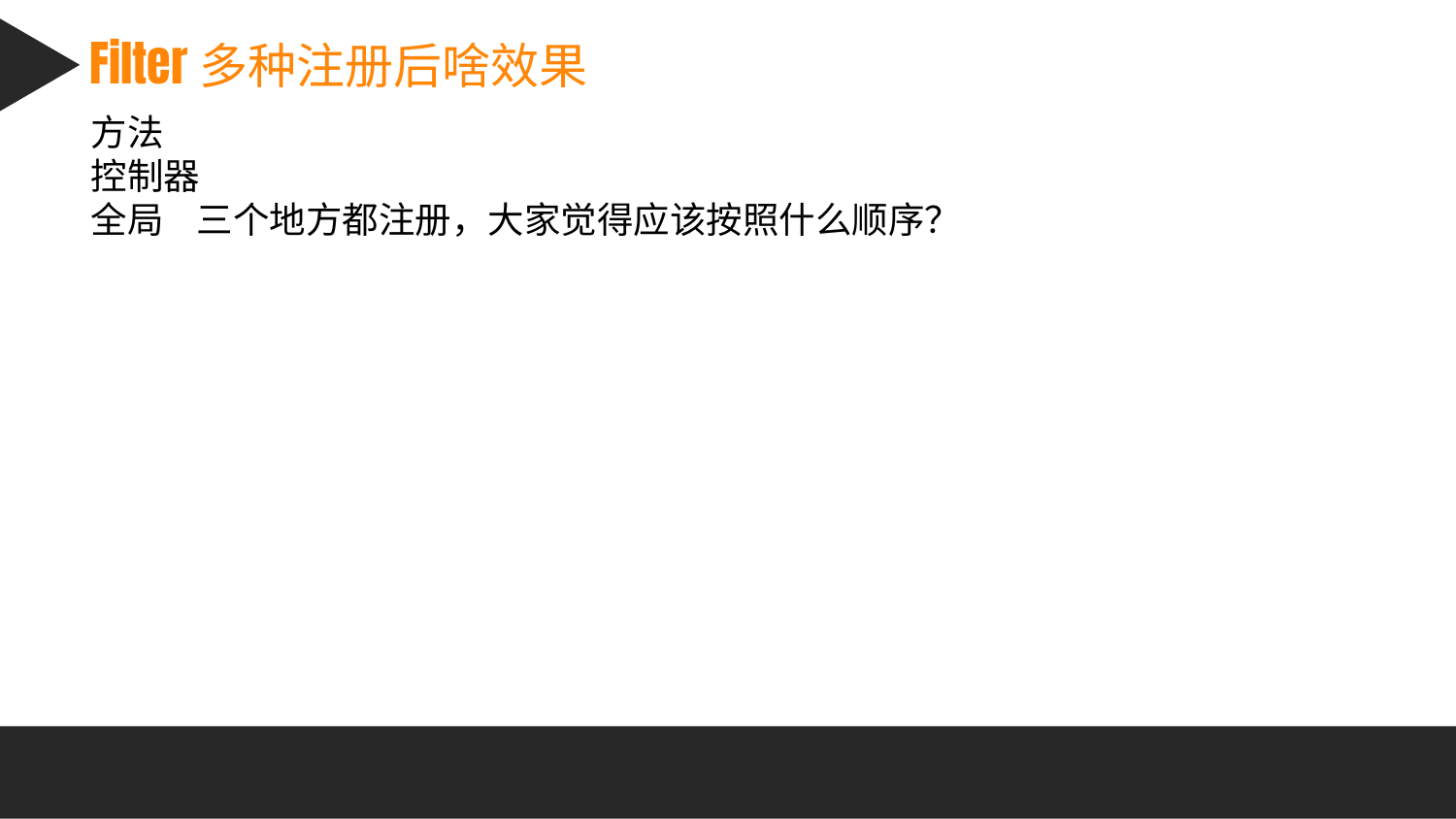

Filter多种注册后啥效果
方法
控制器
全局    三个地方都注册，大家觉得应该按照什么顺序？